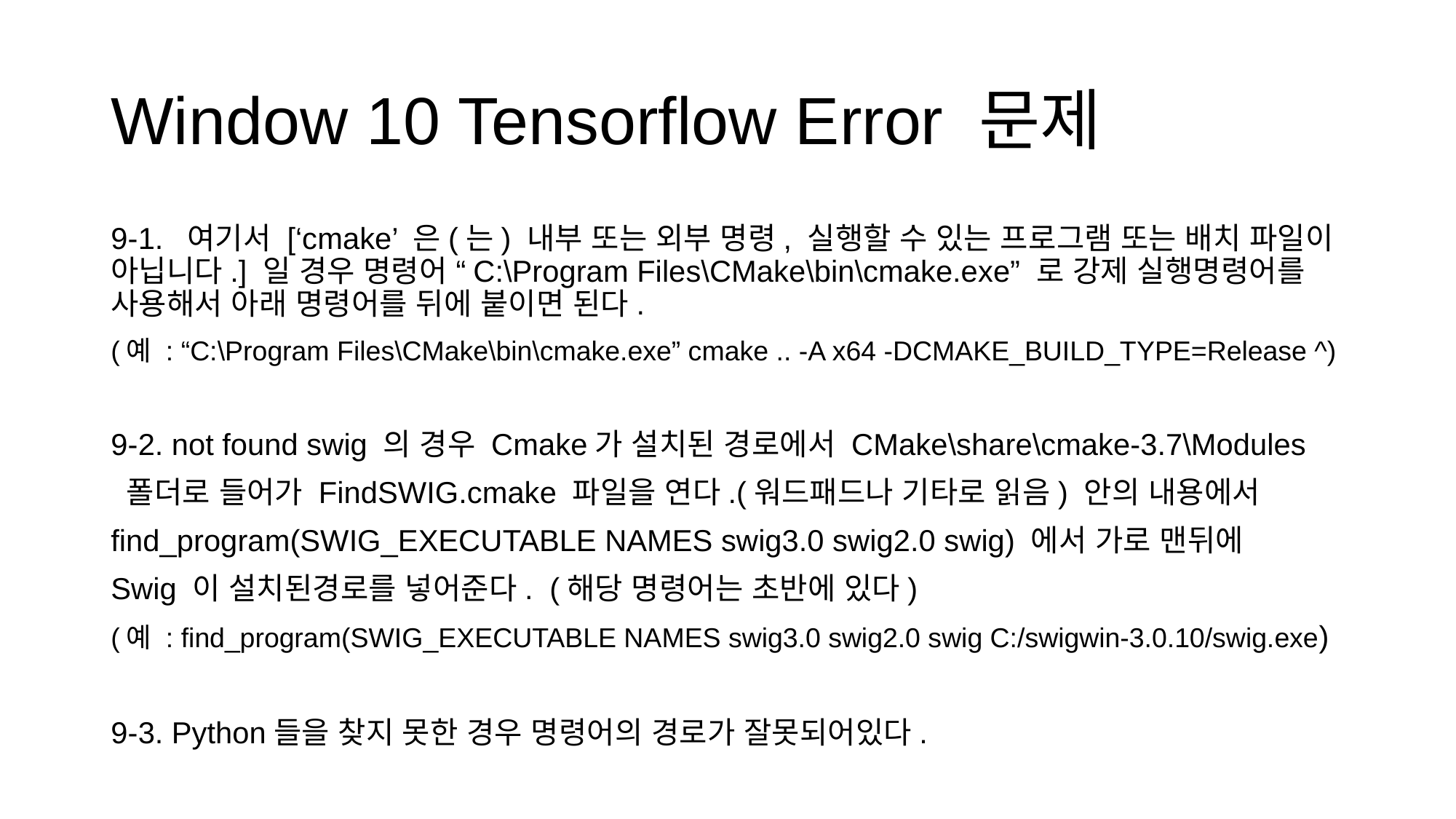

# Window 10 Tensorflow Error 문제
9-1.  여기서 [‘cmake’ 은(는) 내부 또는 외부 명령, 실행할 수 있는 프로그램 또는 배치 파일이 아닙니다.] 일 경우 명령어 “C:\Program Files\CMake\bin\cmake.exe” 로 강제 실행명령어를 사용해서 아래 명령어를 뒤에 붙이면 된다.
(예 : “C:\Program Files\CMake\bin\cmake.exe” cmake .. -A x64 -DCMAKE_BUILD_TYPE=Release ^)

9-2. not found swig 의 경우 Cmake가 설치된 경로에서 CMake\share\cmake-3.7\Modules
 폴더로 들어가 FindSWIG.cmake 파일을 연다.(워드패드나 기타로 읽음) 안의 내용에서
find_program(SWIG_EXECUTABLE NAMES swig3.0 swig2.0 swig) 에서 가로 맨뒤에
Swig 이 설치된경로를 넣어준다.  (해당 명령어는 초반에 있다)
(예 : find_program(SWIG_EXECUTABLE NAMES swig3.0 swig2.0 swig C:/swigwin-3.0.10/swig.exe)

9-3. Python들을 찾지 못한 경우 명령어의 경로가 잘못되어있다.